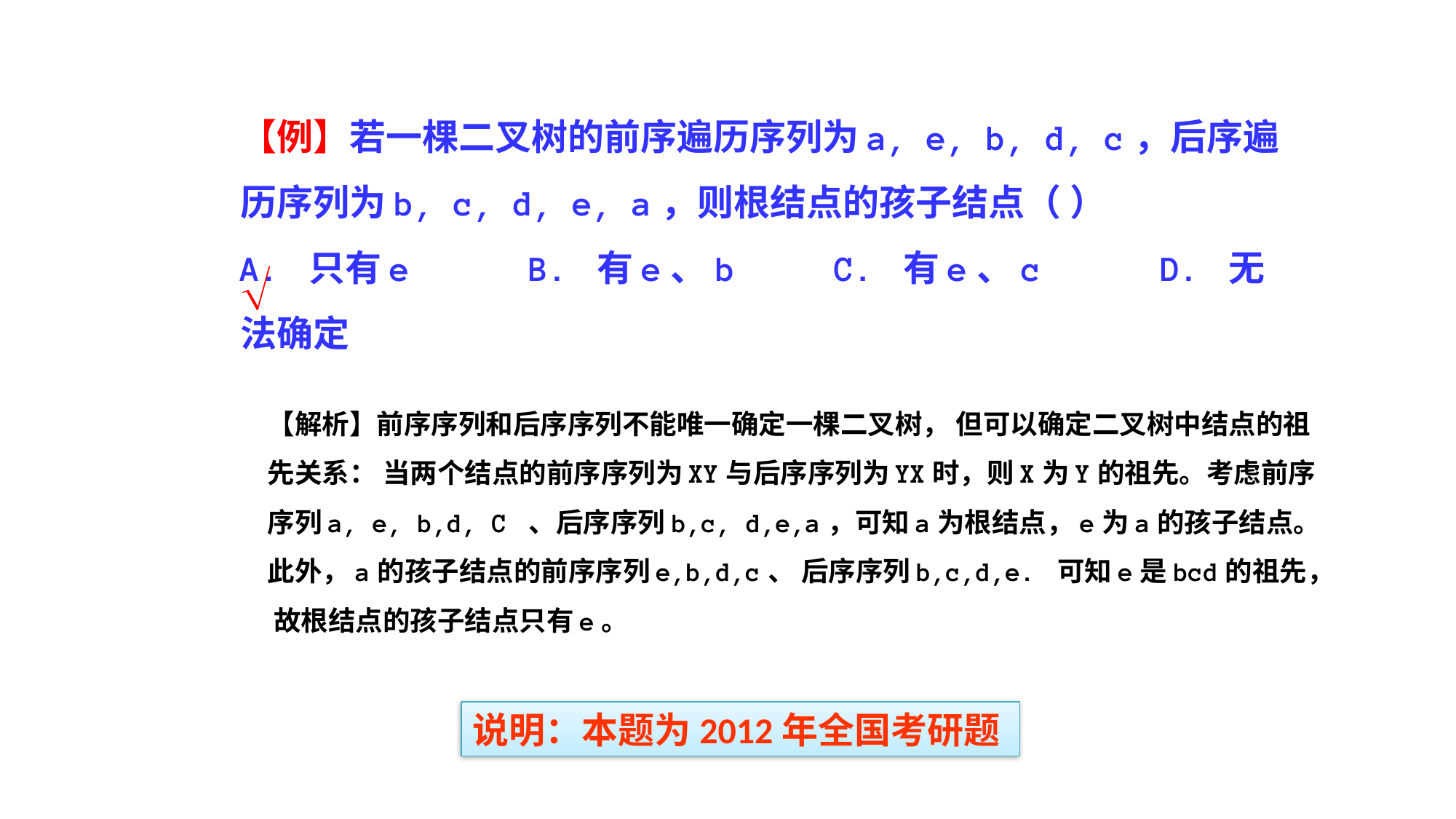

【例】若一棵二叉树的前序遍历序列为a, e, b, d, c，后序遍历序列为b, c, d, e, a，则根结点的孩子结点（ ）
A. 只有e      B. 有e、b     C. 有e、c      D. 无法确定
√
【解析】前序序列和后序序列不能唯一确定一棵二叉树， 但可以确定二叉树中结点的祖先关系： 当两个结点的前序序列为XY与后序序列为YX时，则X为Y的祖先。考虑前序序列a, e, b,d, C 、后序序列b,c, d,e,a，可知a为根结点，e为a的孩子结点。此外，a的孩子结点的前序序列e,b,d,c、 后序序列b,c,d,e. 可知e是bcd的祖先， 故根结点的孩子结点只有e。
说明：本题为2012年全国考研题